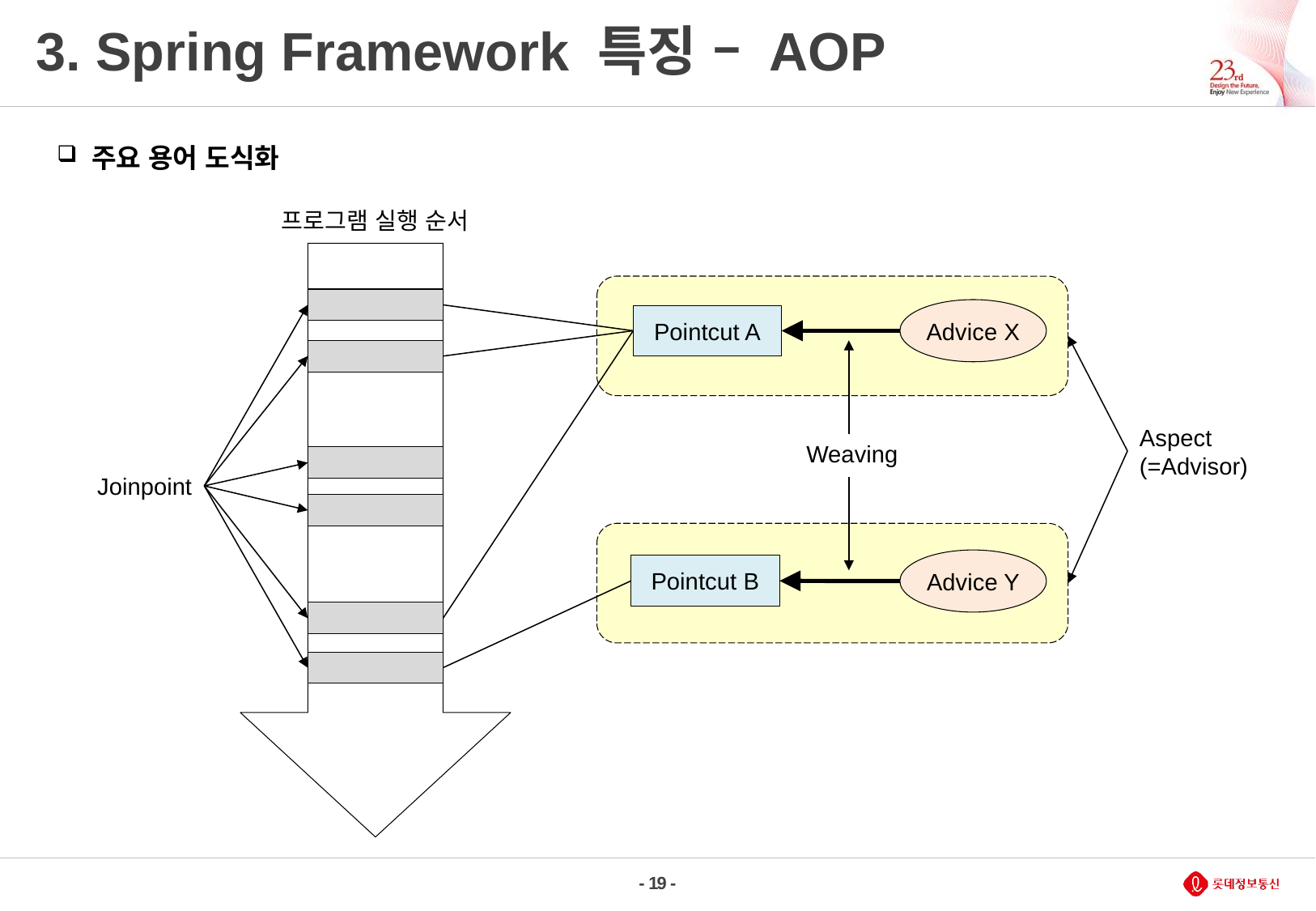

# 3. Spring Framework 특징 – AOP
 주요 용어 도식화
프로그램 실행 순서

Advice X
Pointcut A
Aspect
(=Advisor)
Joinpoint

Advice Y
Pointcut B
Weaving
- 19 -